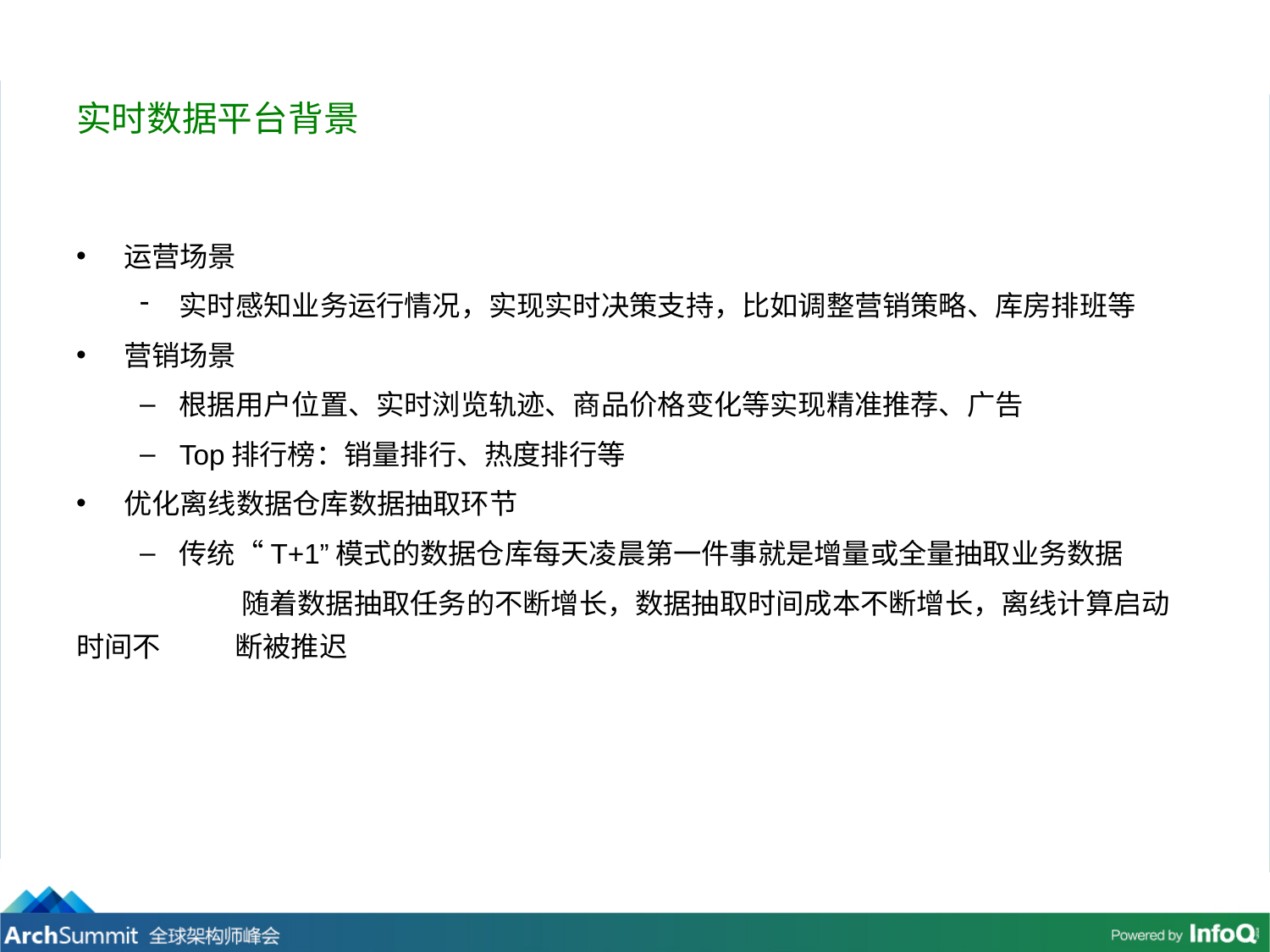

# 实时数据平台背景
运营场景
实时感知业务运行情况，实现实时决策支持，比如调整营销策略、库房排班等
营销场景
根据用户位置、实时浏览轨迹、商品价格变化等实现精准推荐、广告
Top排行榜：销量排行、热度排行等
优化离线数据仓库数据抽取环节
传统“T+1”模式的数据仓库每天凌晨第一件事就是增量或全量抽取业务数据
	     随着数据抽取任务的不断增长，数据抽取时间成本不断增长，离线计算启动时间不	     断被推迟